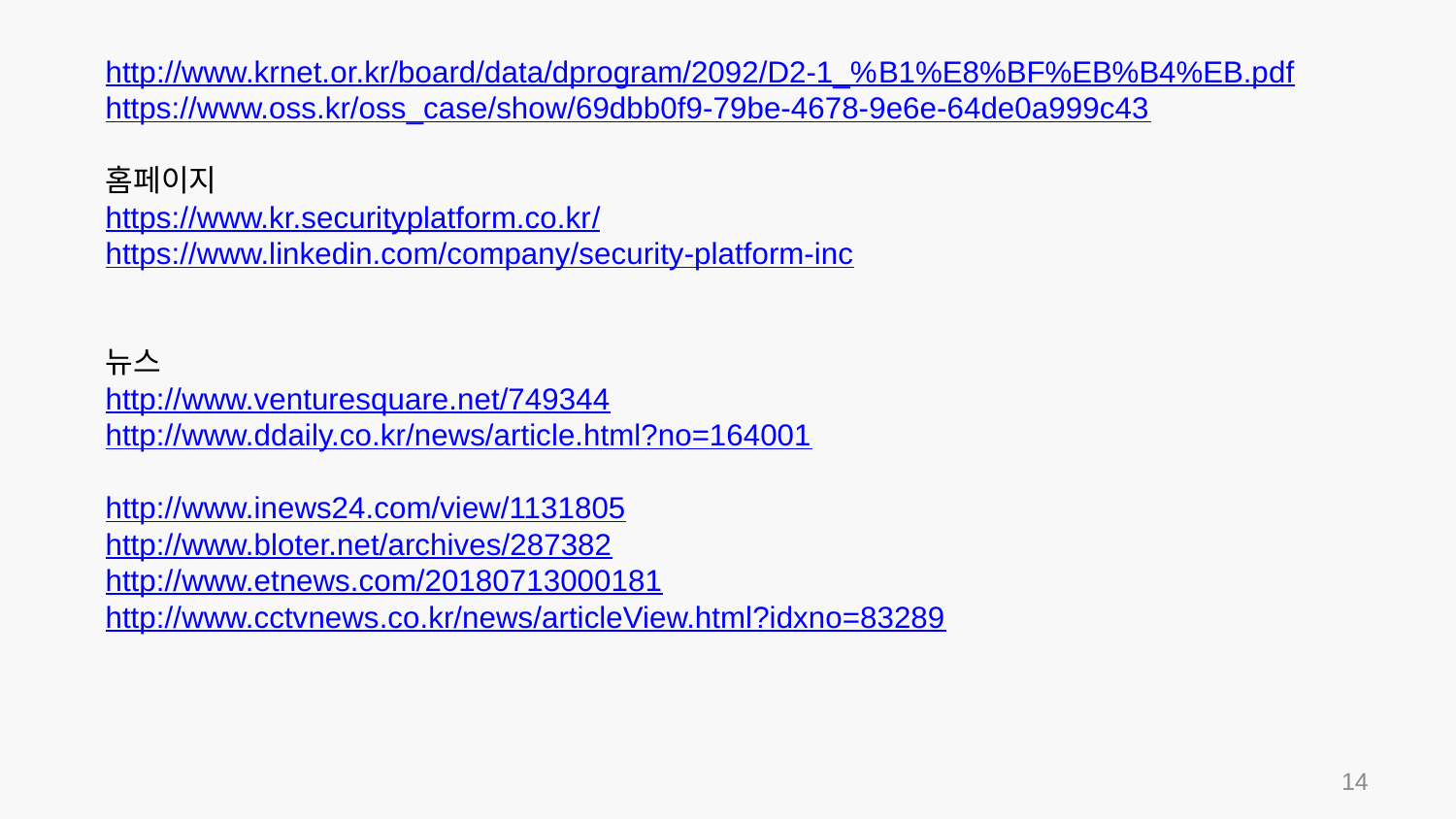

http://www.krnet.or.kr/board/data/dprogram/2092/D2-1_%B1%E8%BF%EB%B4%EB.pdf
https://www.oss.kr/oss_case/show/69dbb0f9-79be-4678-9e6e-64de0a999c43

홈페이지
https://www.kr.securityplatform.co.kr/
https://www.linkedin.com/company/security-platform-inc

뉴스
http://www.venturesquare.net/749344
http://www.ddaily.co.kr/news/article.html?no=164001

http://www.inews24.com/view/1131805
http://www.bloter.net/archives/287382
http://www.etnews.com/20180713000181
http://www.cctvnews.co.kr/news/articleView.html?idxno=83289

14